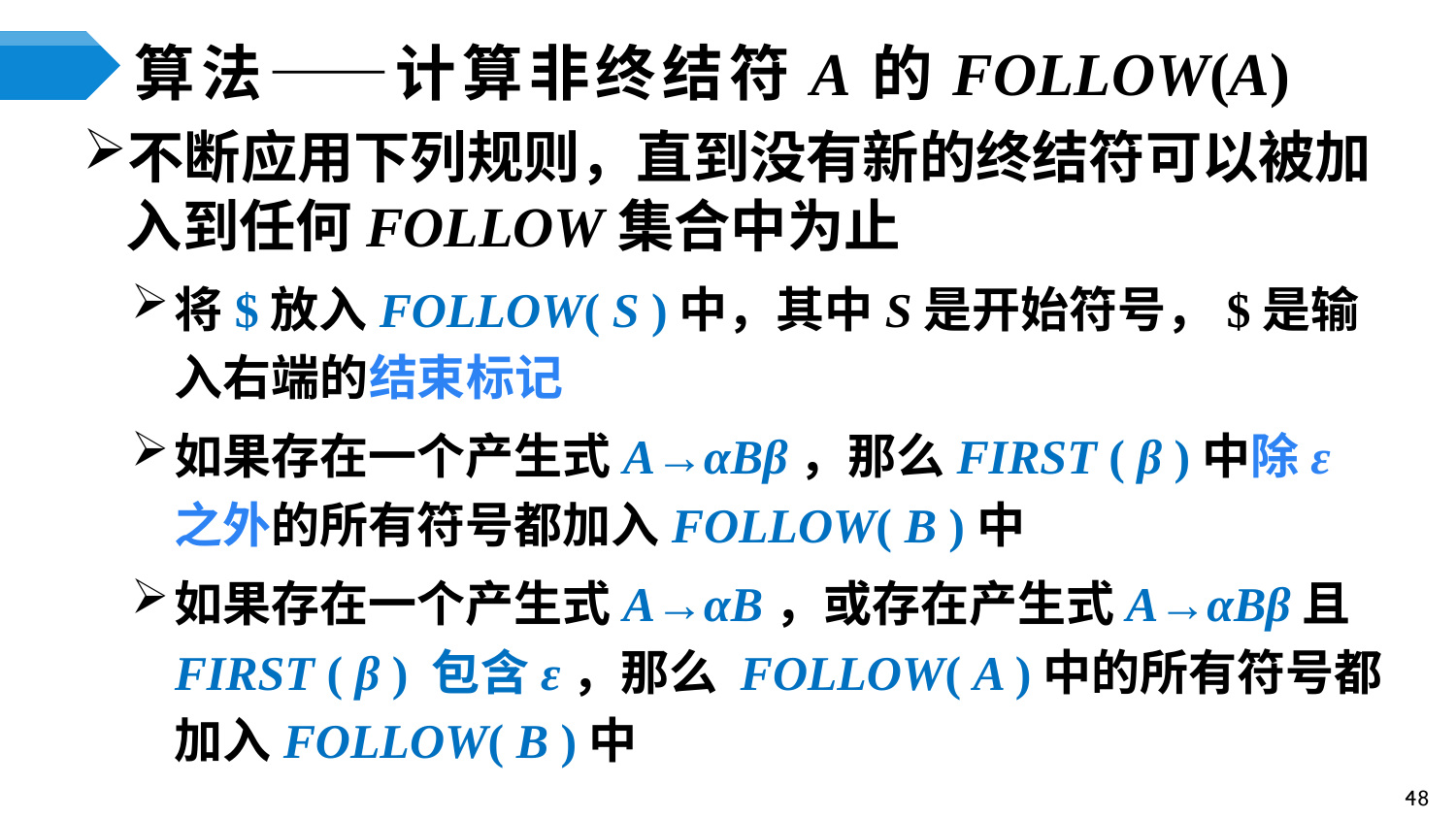

# 算法——计算非终结符A的FOLLOW(A)
不断应用下列规则，直到没有新的终结符可以被加入到任何FOLLOW集合中为止
将$放入FOLLOW( S )中，其中S是开始符号，$是输入右端的结束标记
如果存在一个产生式A→αBβ，那么FIRST ( β )中除ε 之外的所有符号都加入FOLLOW( B )中
如果存在一个产生式A→αB，或存在产生式A→αBβ且FIRST ( β ) 包含ε，那么 FOLLOW( A )中的所有符号都加入FOLLOW( B )中
48